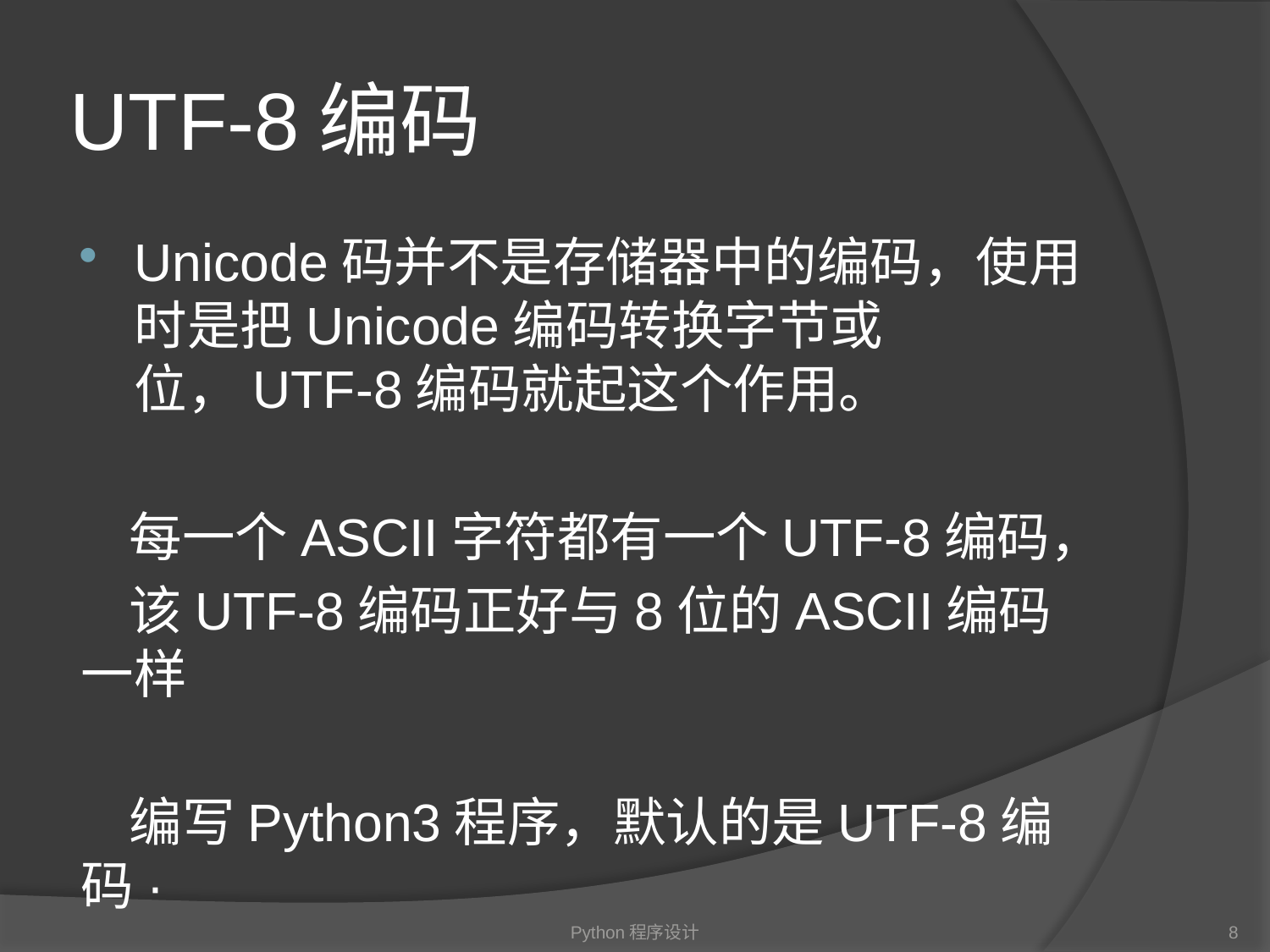

# UTF-8编码
Unicode码并不是存储器中的编码，使用时是把Unicode编码转换字节或位，UTF-8编码就起这个作用。

   每一个ASCII字符都有一个UTF-8编码，
   该UTF-8编码正好与8位的ASCII编码一样

   编写Python3程序，默认的是UTF-8编码·
Python程序设计
8